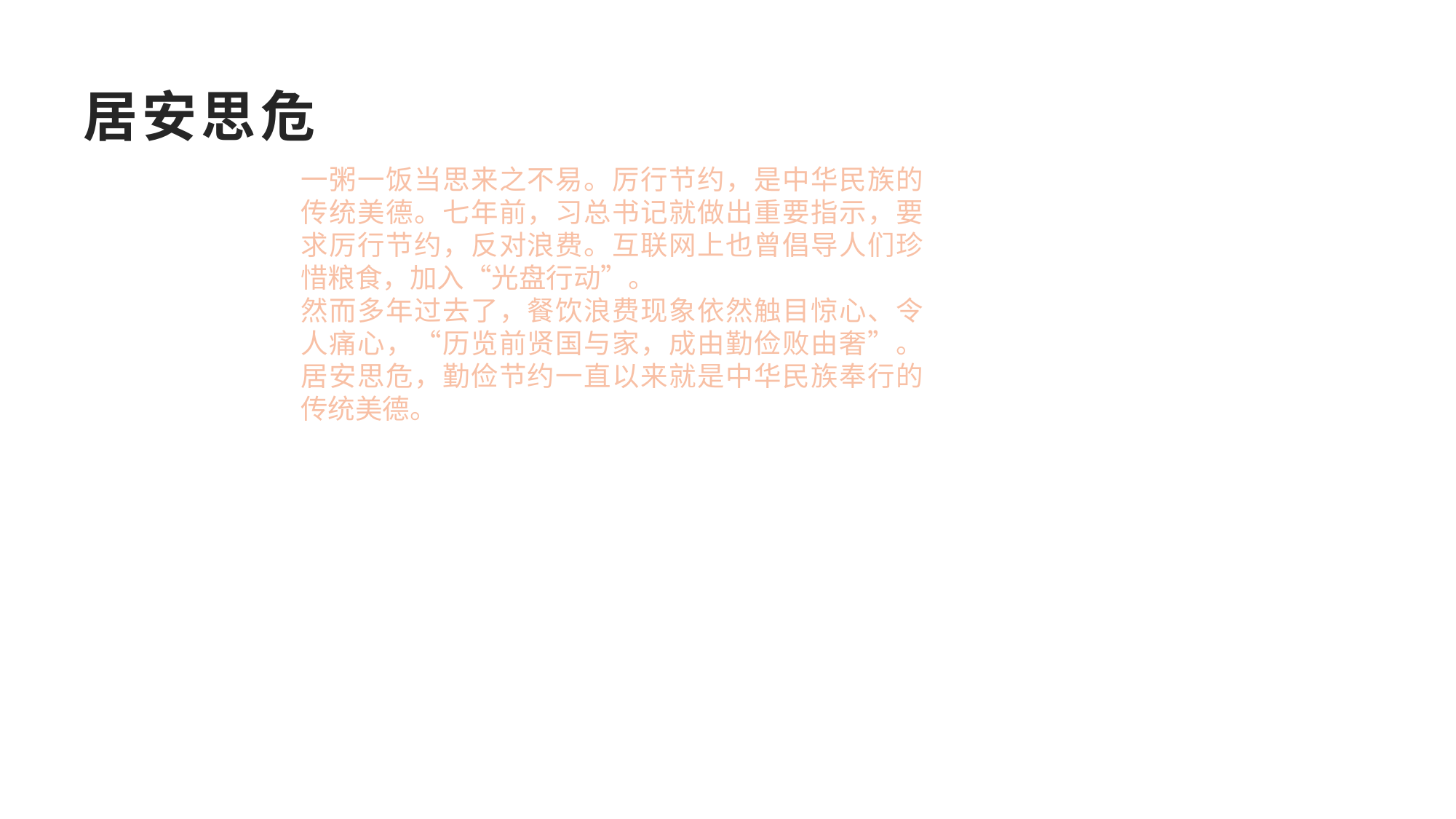

# 居安思危
一粥一饭当思来之不易。厉行节约，是中华民族的传统美德。七年前，习总书记就做出重要指示，要求厉行节约，反对浪费。互联网上也曾倡导人们珍惜粮食，加入“光盘行动”。
然而多年过去了，餐饮浪费现象依然触目惊心、令人痛心，“历览前贤国与家，成由勤俭败由奢”。居安思危，勤俭节约一直以来就是中华民族奉行的传统美德。